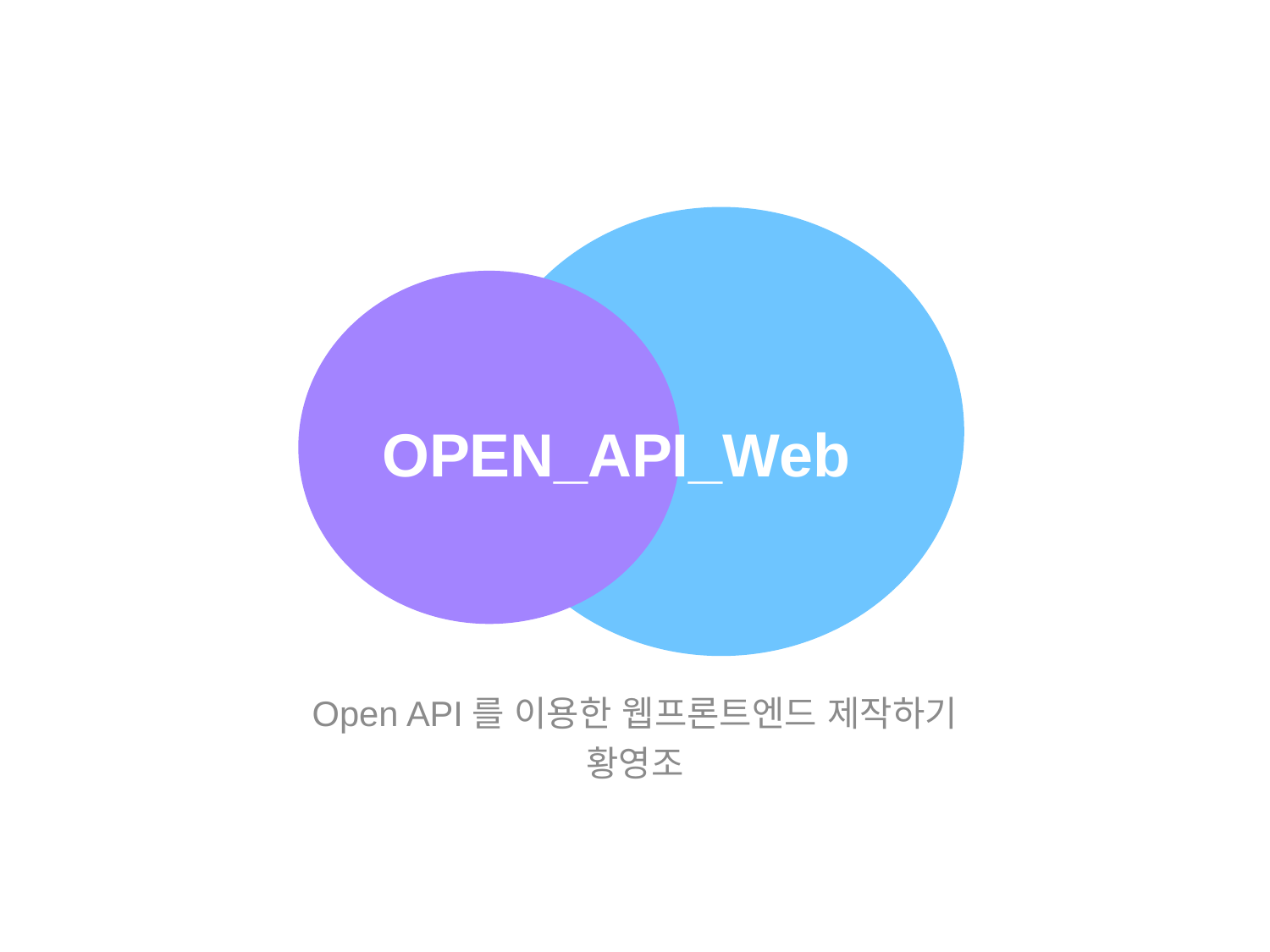

OPEN_API_Web
Open API를 이용한 웹프론트엔드 제작하기
황영조